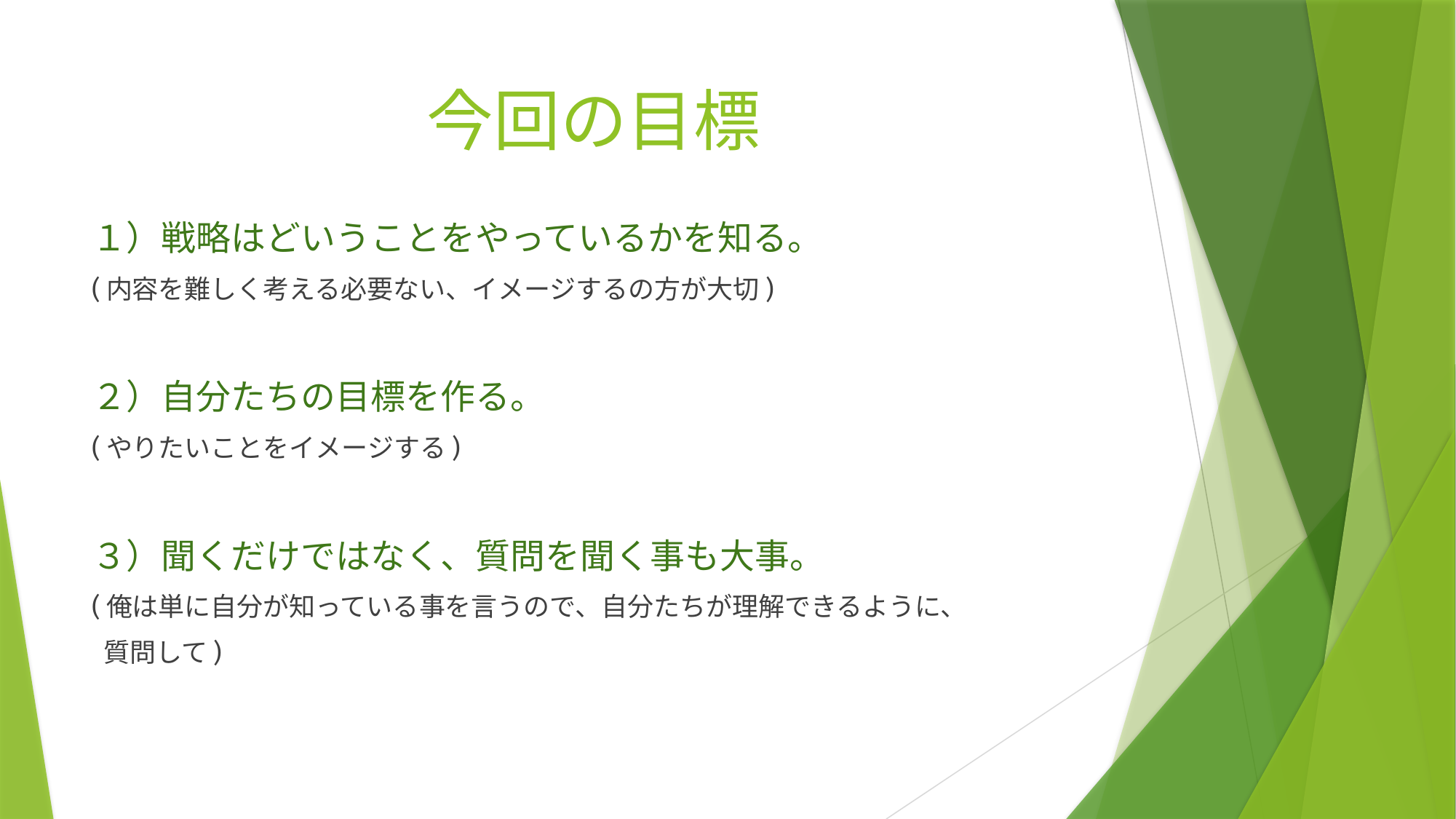

# 今回の目標
１）戦略はどいうことをやっているかを知る。
(内容を難しく考える必要ない、イメージするの方が大切)

２）自分たちの目標を作る。
(やりたいことをイメージする)

３）聞くだけではなく、質問を聞く事も大事。
(俺は単に自分が知っている事を言うので、自分たちが理解できるように、
 質問して)